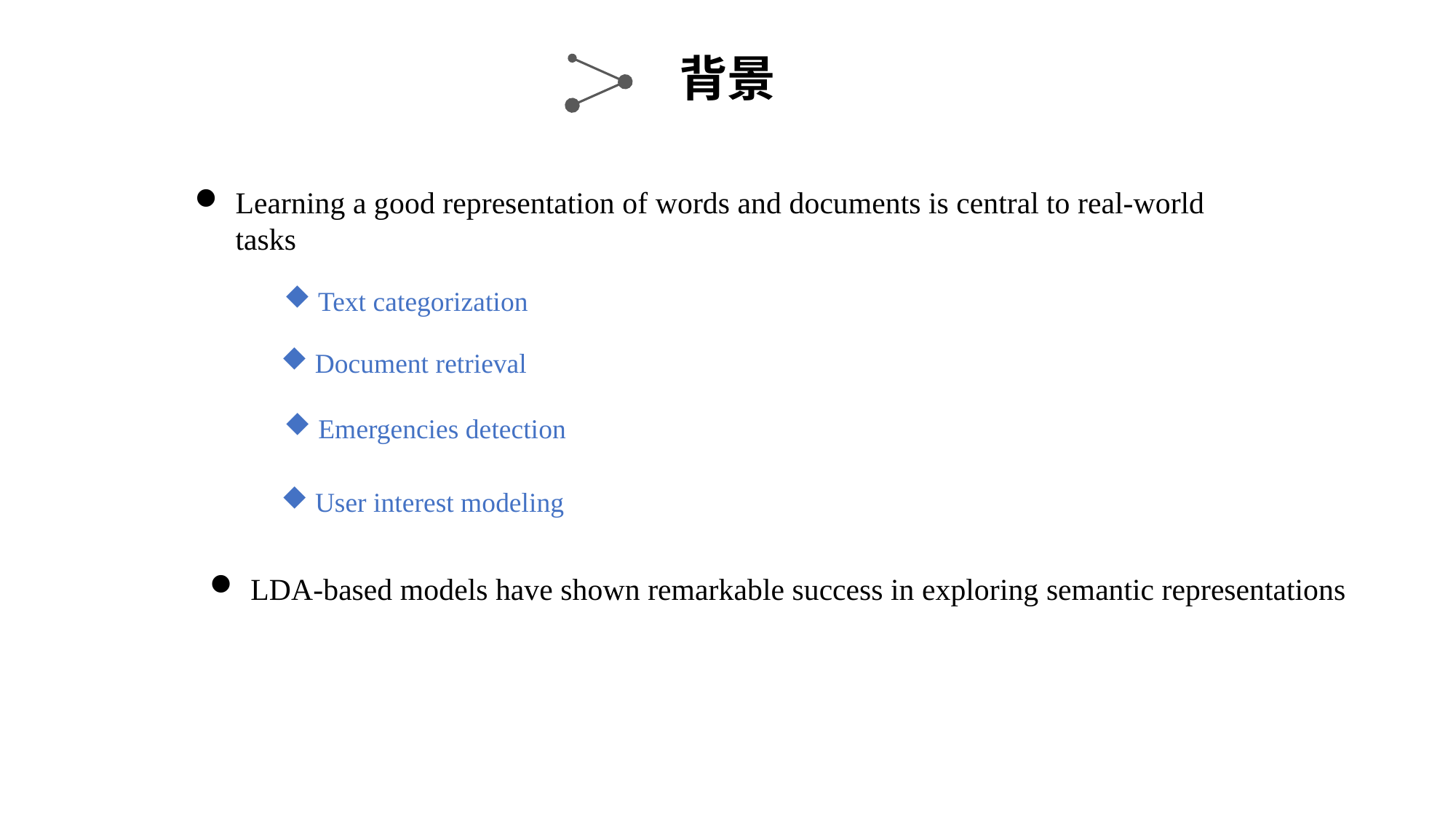

背景
Learning a good representation of words and documents is central to real-world tasks
Text categorization
Document retrieval

Emergencies detection
User interest modeling
LDA-based models have shown remarkable success in exploring semantic representations